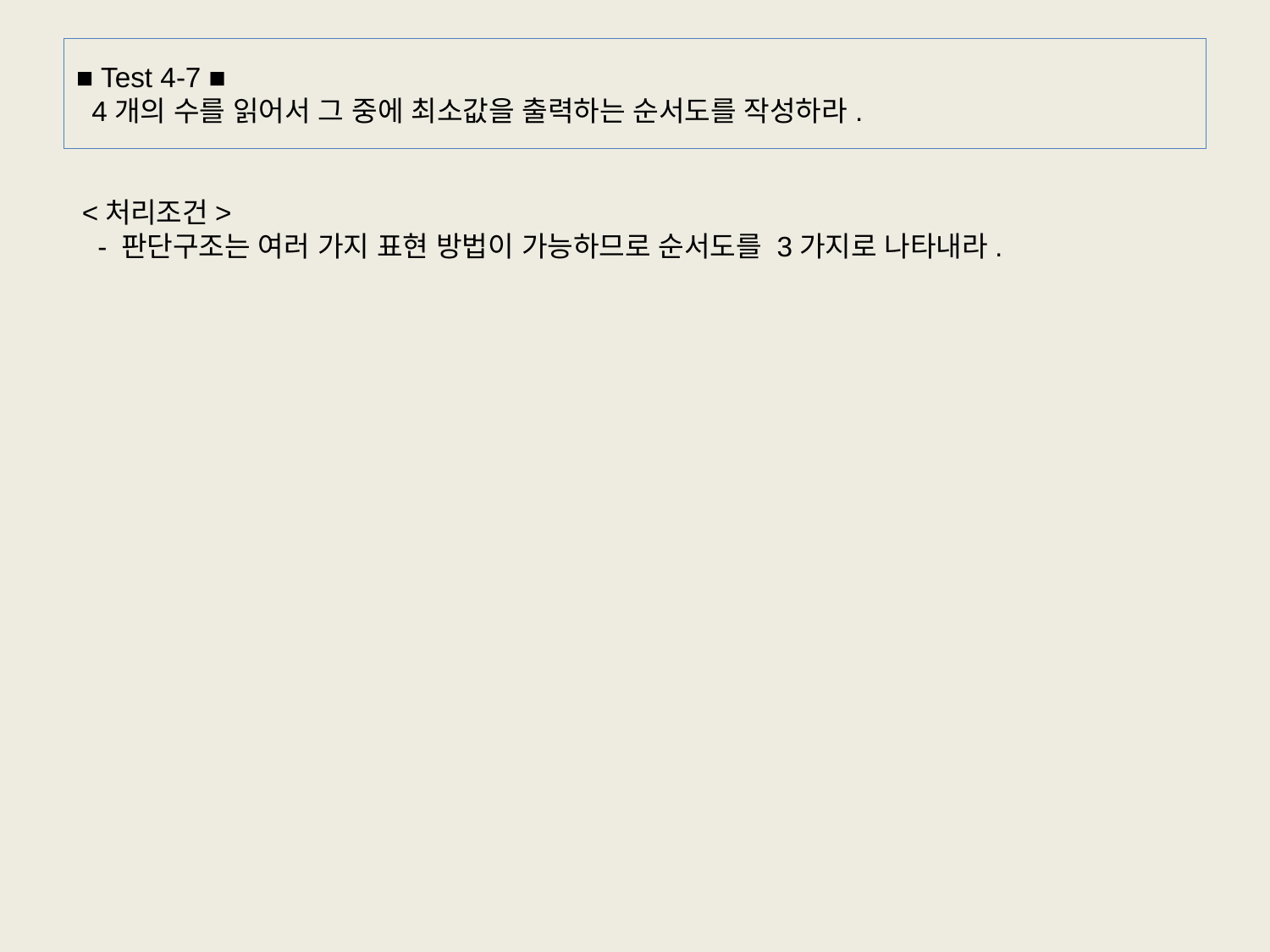

# ■ Test 4-7 ■   4개의 수를 읽어서 그 중에 최소값을 출력하는 순서도를 작성하라.
<처리조건>
  - 판단구조는 여러 가지 표현 방법이 가능하므로 순서도를 3가지로 나타내라.